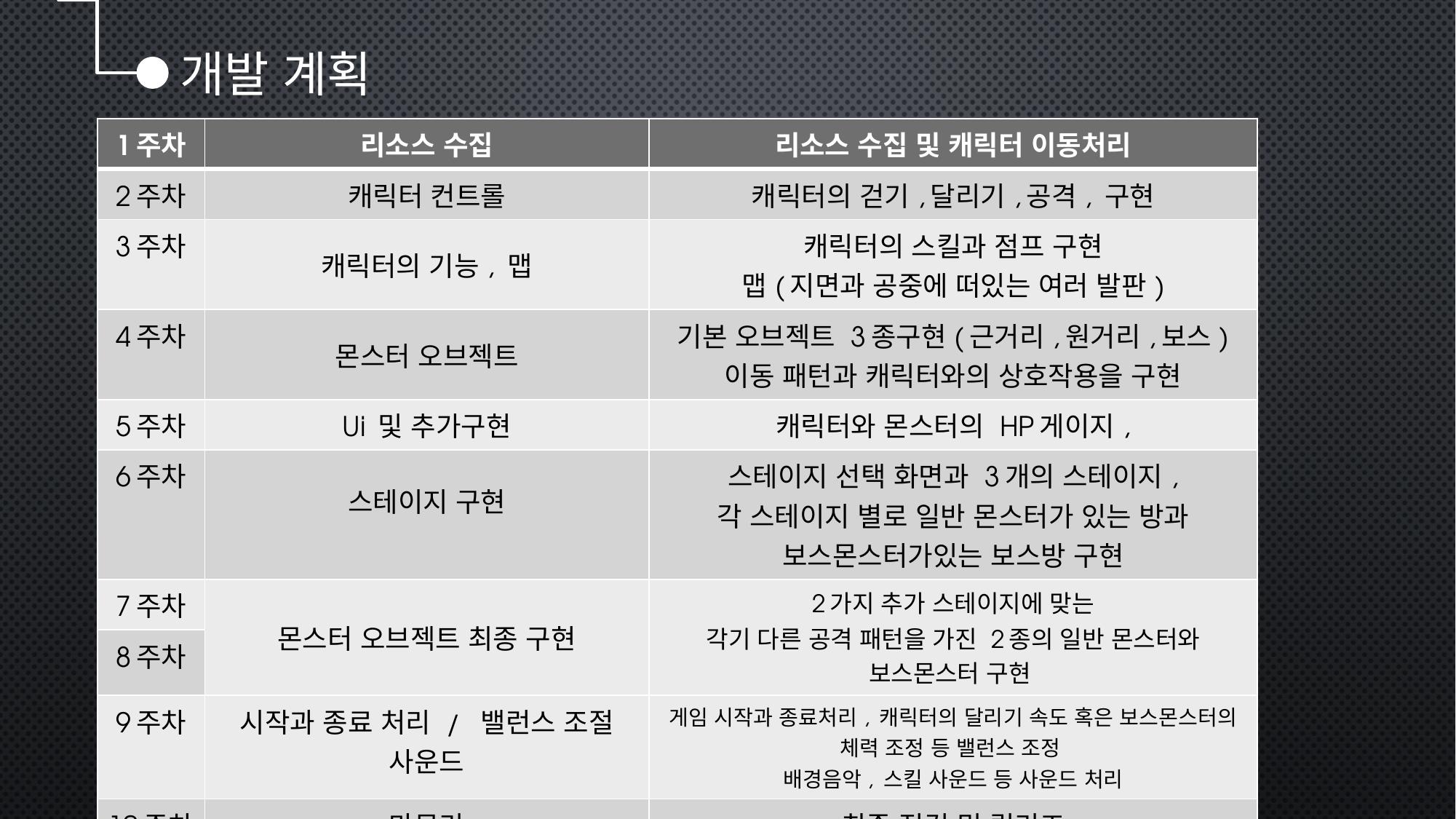

# 개발 계획

| 1주차 | 리소스 수집 | 리소스 수집 및 캐릭터 이동처리 |
| --- | --- | --- |
| 2주차 | 캐릭터 컨트롤 | 캐릭터의 걷기,달리기,공격, 구현 |
| 3주차 | 캐릭터의 기능, 맵 | 캐릭터의 스킬과 점프 구현 맵(지면과 공중에 떠있는 여러 발판) |
| 4주차 | 몬스터 오브젝트 | 기본 오브젝트 3종구현(근거리,원거리,보스) 이동 패턴과 캐릭터와의 상호작용을 구현 |
| 5주차 | Ui 및 추가구현 | 캐릭터와 몬스터의 HP게이지, |
| 6주차 | 스테이지 구현 | 스테이지 선택 화면과 3개의 스테이지, 각 스테이지 별로 일반 몬스터가 있는 방과 보스몬스터가있는 보스방 구현 |
| 7주차 | 몬스터 오브젝트 최종 구현 | 2가지 추가 스테이지에 맞는 각기 다른 공격 패턴을 가진 2종의 일반 몬스터와 보스몬스터 구현 |
| 8주차 |  |  |
| 9주차 | 시작과 종료 처리 / 밸런스 조절 사운드 | 게임 시작과 종료처리, 캐릭터의 달리기 속도 혹은 보스몬스터의 체력 조정 등 밸런스 조정 배경음악, 스킬 사운드 등 사운드 처리 |
| 10주차 | 마무리 | 최종 점검 및 릴리즈 |